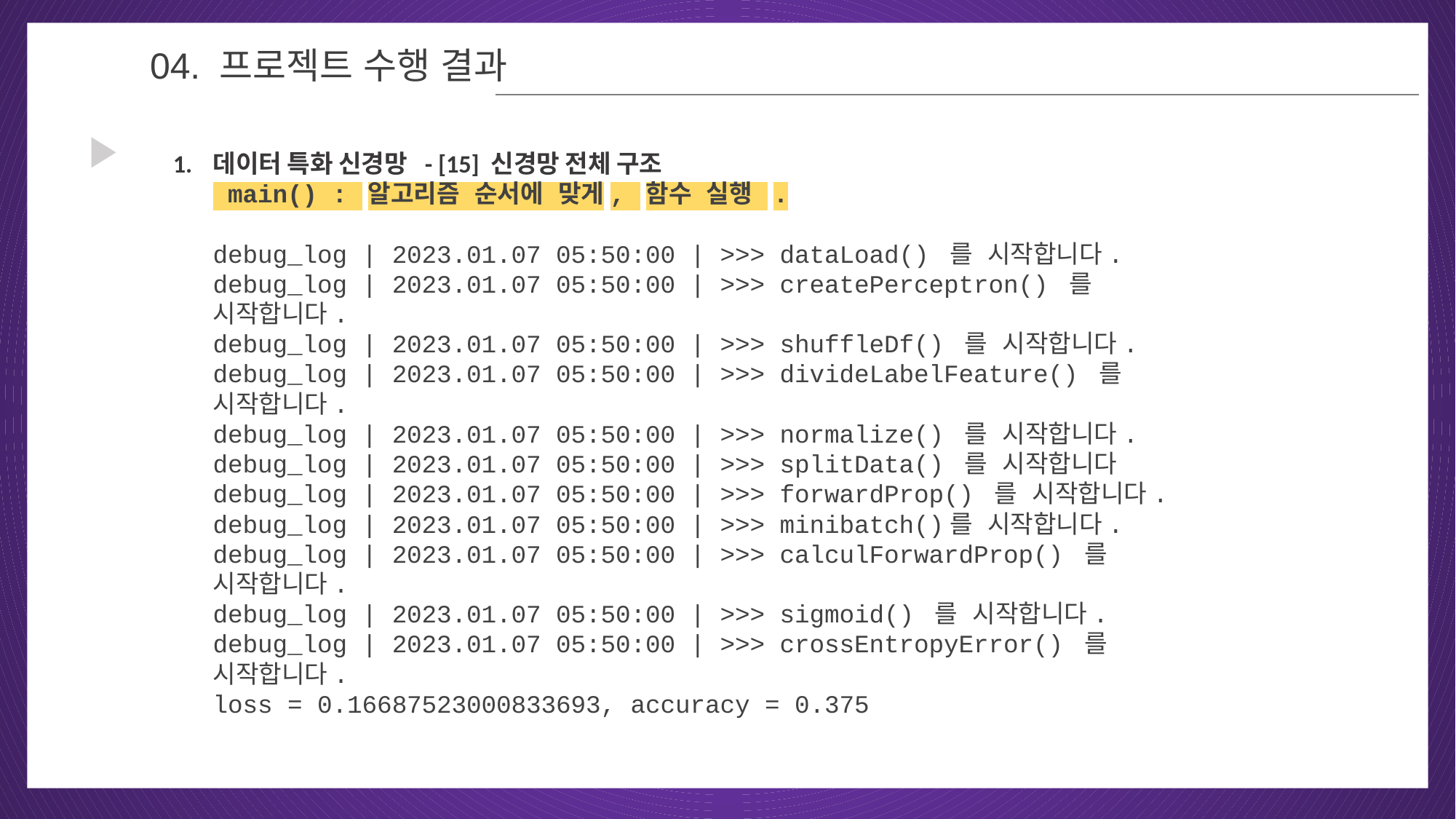

04
04. 프로젝트 수행 결과
▶
데이터 특화 신경망  - [15] 신경망 전체 구조
 main() : 알고리즘 순서에 맞게, 함수 실행 .

debug_log | 2023.01.07 05:50:00 | >>> dataLoad() 를 시작합니다.
debug_log | 2023.01.07 05:50:00 | >>> createPerceptron() 를 시작합니다.
debug_log | 2023.01.07 05:50:00 | >>> shuffleDf() 를 시작합니다.
debug_log | 2023.01.07 05:50:00 | >>> divideLabelFeature() 를 시작합니다.
debug_log | 2023.01.07 05:50:00 | >>> normalize() 를 시작합니다.
debug_log | 2023.01.07 05:50:00 | >>> splitData() 를 시작합니다
debug_log | 2023.01.07 05:50:00 | >>> forwardProp() 를 시작합니다.
debug_log | 2023.01.07 05:50:00 | >>> minibatch()를 시작합니다.
debug_log | 2023.01.07 05:50:00 | >>> calculForwardProp() 를 시작합니다.
debug_log | 2023.01.07 05:50:00 | >>> sigmoid() 를 시작합니다.
debug_log | 2023.01.07 05:50:00 | >>> crossEntropyError() 를 시작합니다.
loss = 0.16687523000833693, accuracy = 0.375